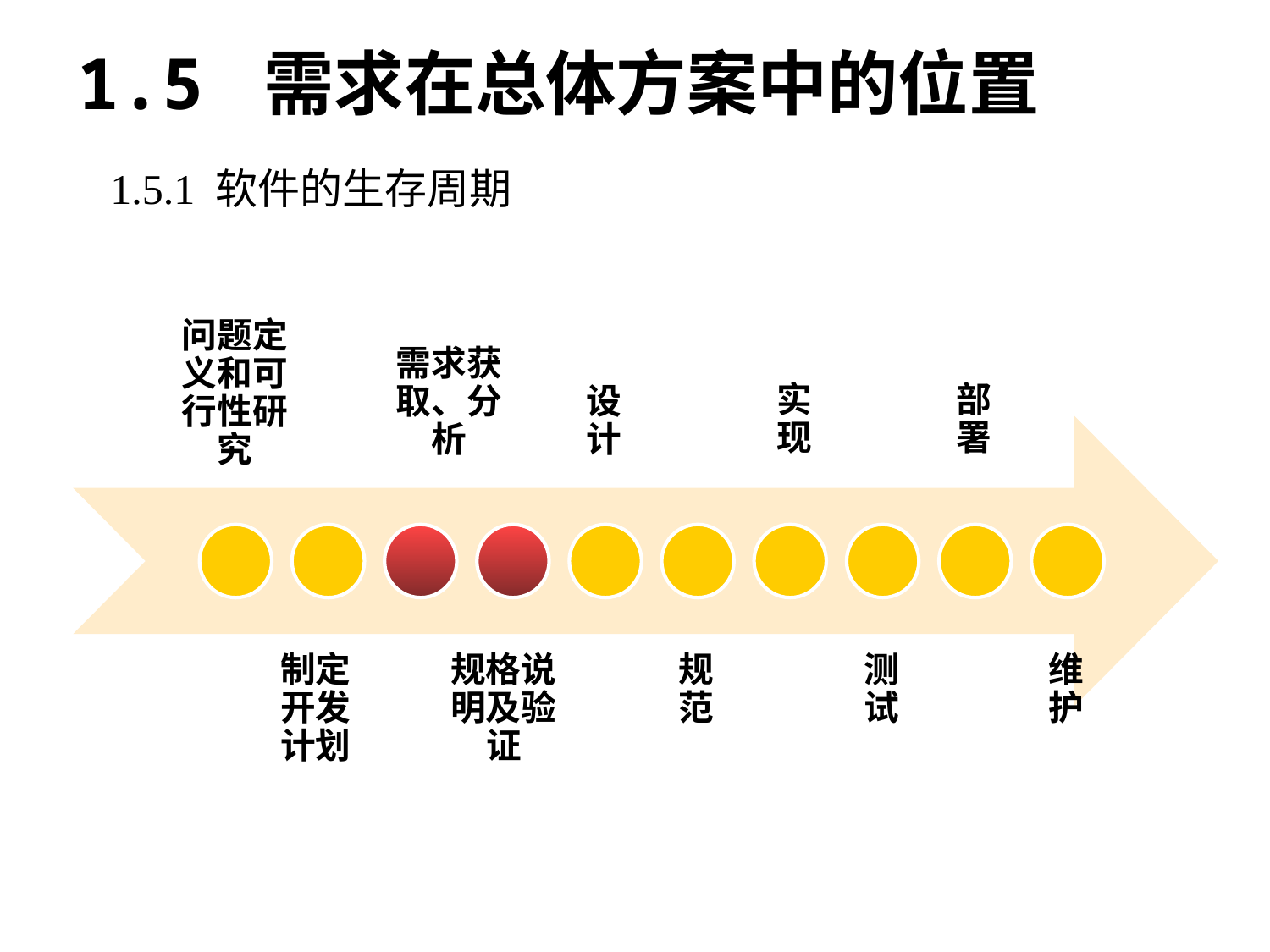

# 1.5 需求在总体方案中的位置
1.5.1 软件的生存周期

需求获取、分析
问题定义和可行性研究
实现
设计
部署

规范
测试
维护
规格说明及验证
制定开发计划